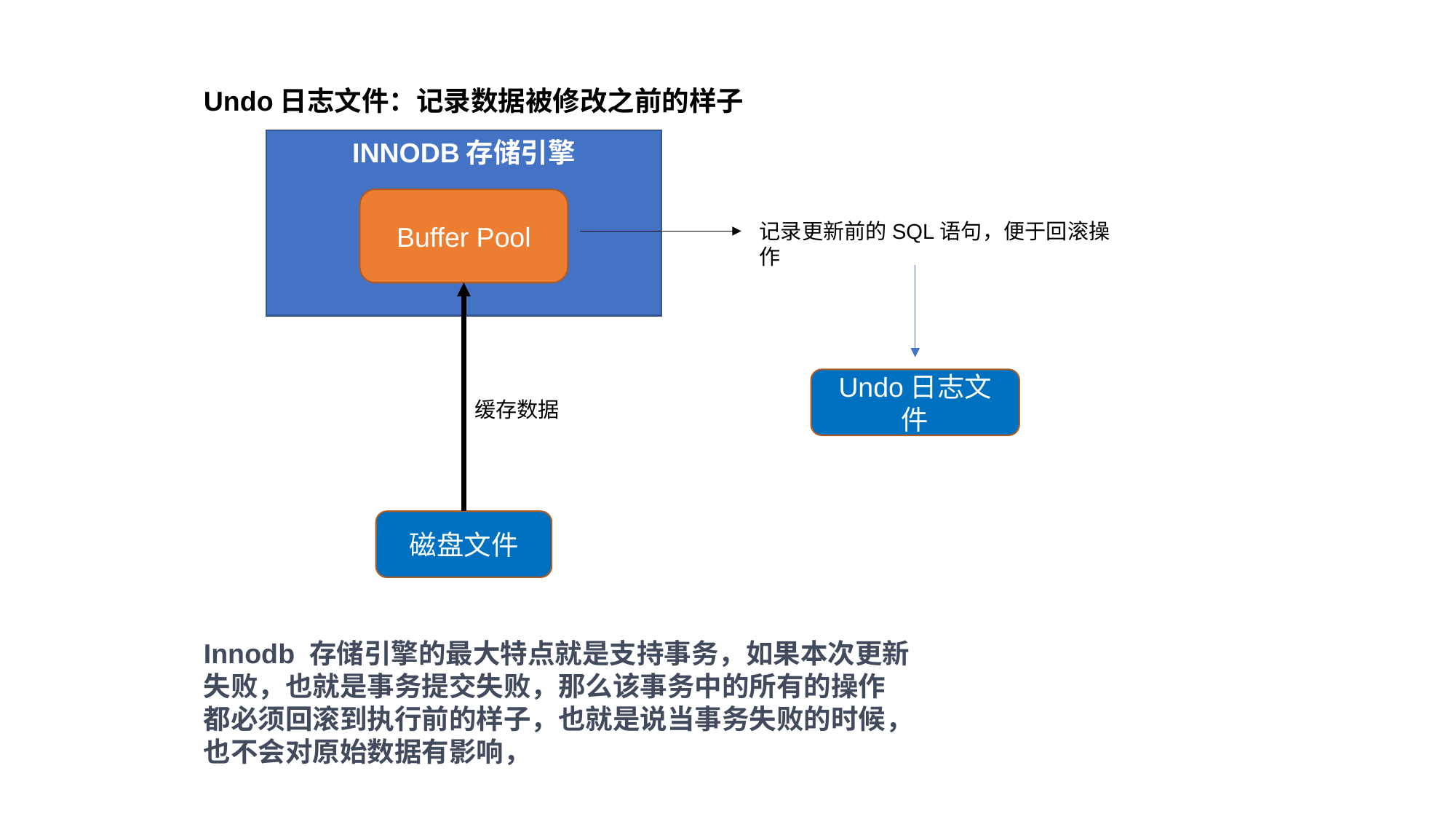

Undo日志文件：记录数据被修改之前的样子
INNODB存储引擎
Buffer Pool
记录更新前的SQL语句，便于回滚操作
Undo日志文件
缓存数据
磁盘文件
Innodb 存储引擎的最大特点就是支持事务，如果本次更新失败，也就是事务提交失败，那么该事务中的所有的操作都必须回滚到执行前的样子，也就是说当事务失败的时候，也不会对原始数据有影响，